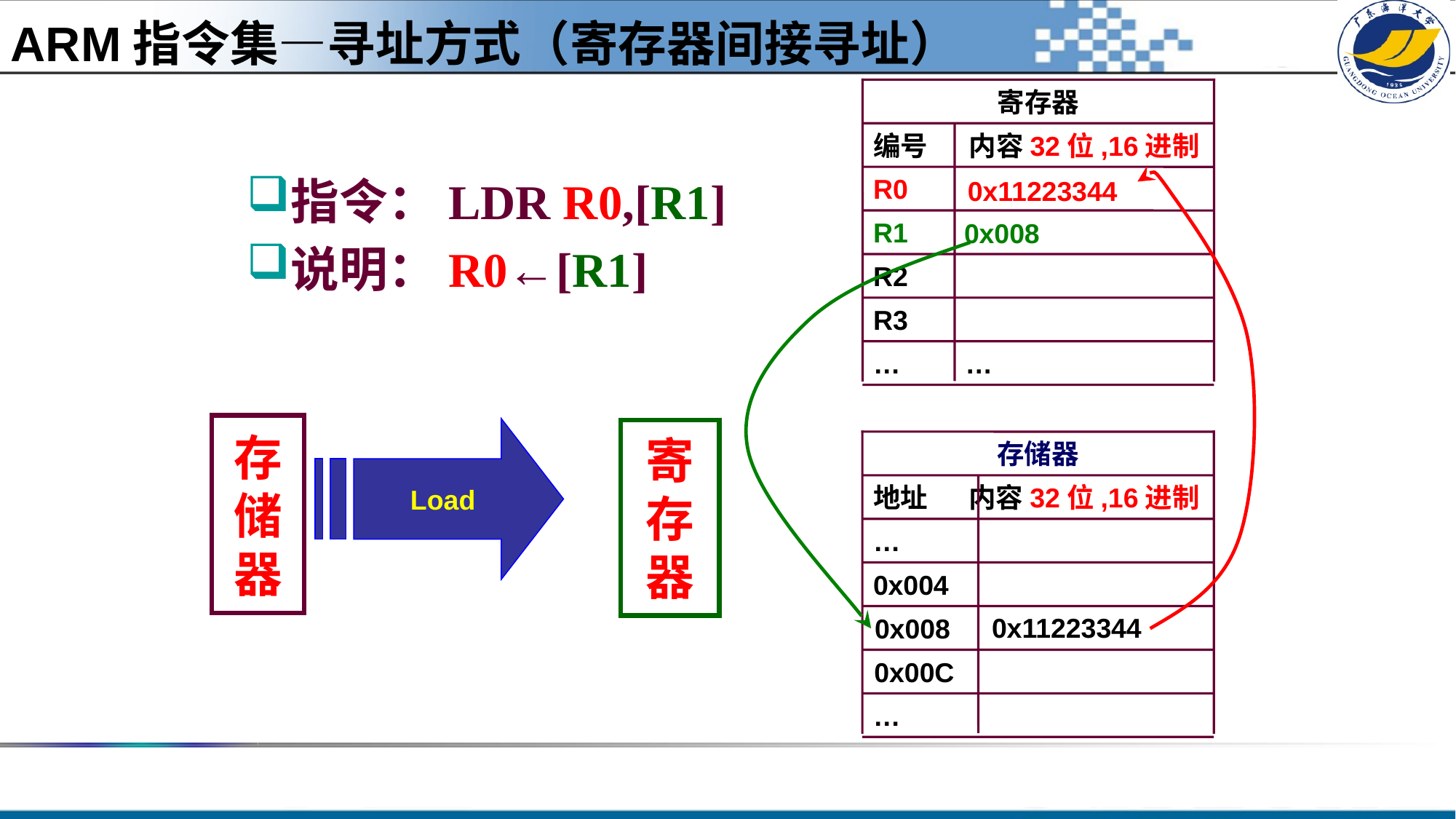

ARM指令集—寻址方式（寄存器间接寻址）
#

寄存器

编号
内容32位,16进制

指令：LDR R0,[R1]
说明：R0←[R1]

R0
0x11223344

R1
0x008

R2

R3

…
…

存
储
器
Load
寄
存
器

存储器

地址
内容32位,16进制

…

0x004
0x11223344

0x008

0x00C

…